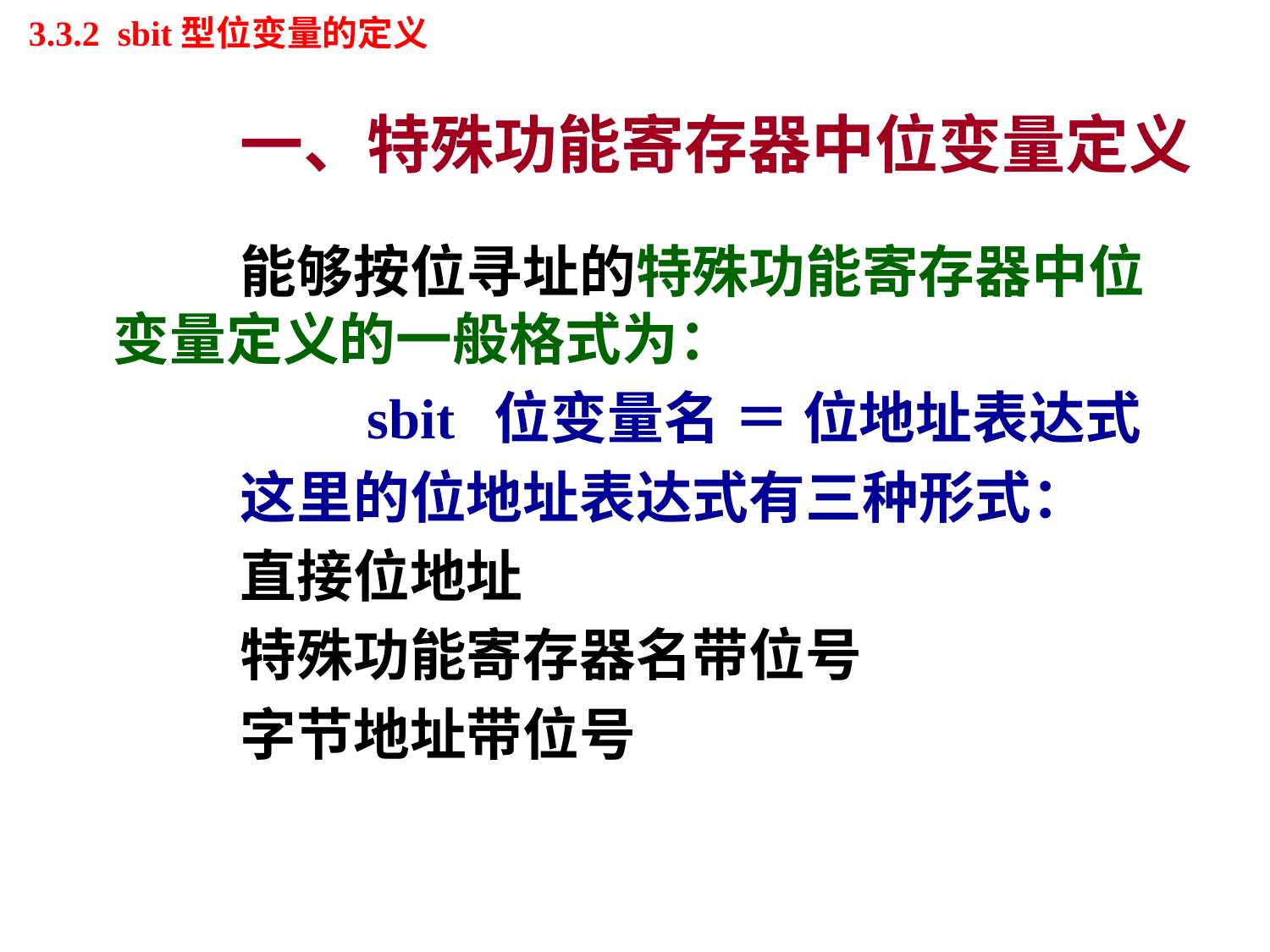

# 3.3.2  sbit型位变量的定义
		一、特殊功能寄存器中位变量定义

		能够按位寻址的特殊功能寄存器中位变量定义的一般格式为：
			sbit	位变量名 ＝ 位地址表达式
		这里的位地址表达式有三种形式：
		直接位地址
		特殊功能寄存器名带位号
		字节地址带位号